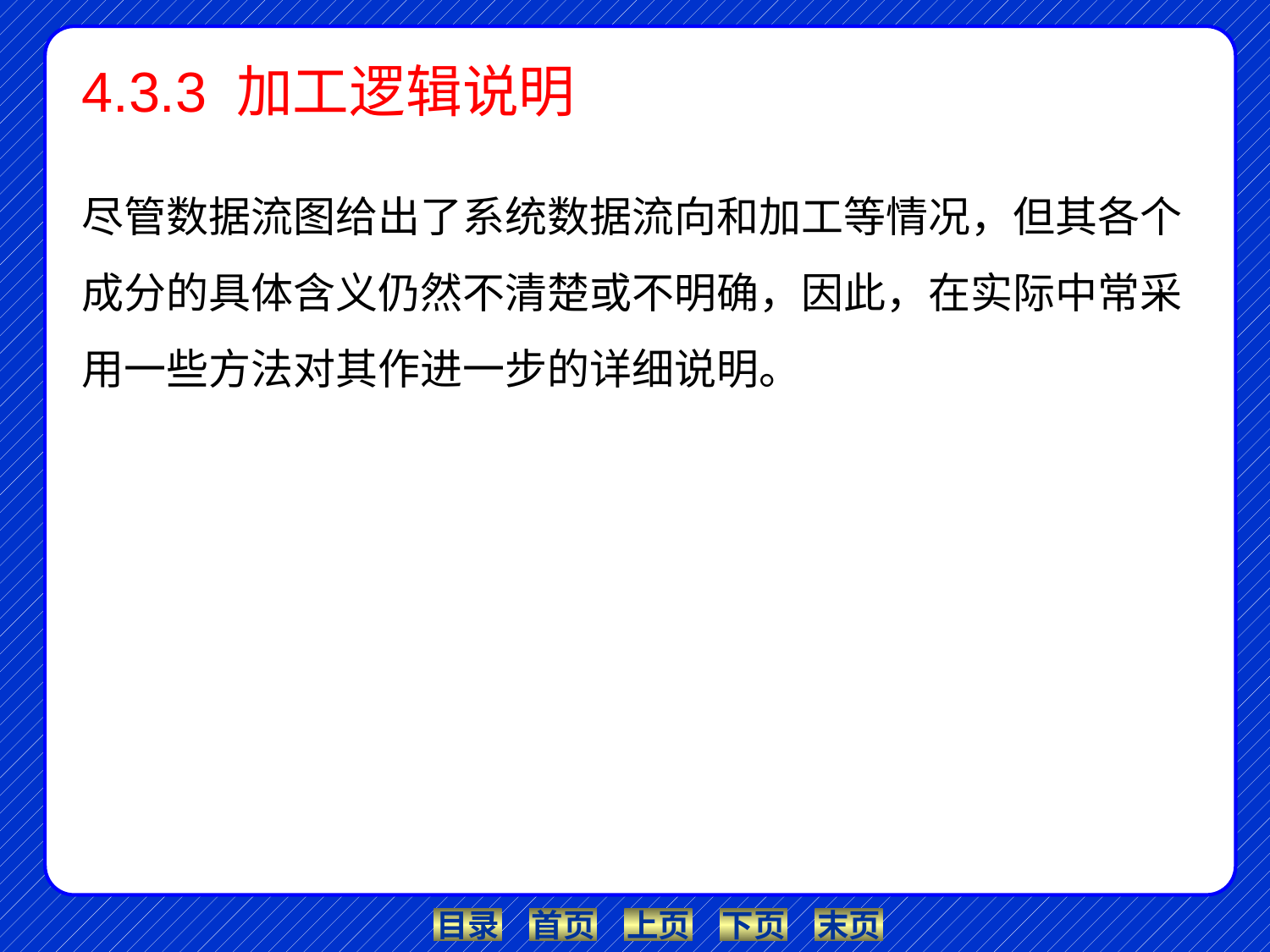

4.3.3 加工逻辑说明
尽管数据流图给出了系统数据流向和加工等情况，但其各个成分的具体含义仍然不清楚或不明确，因此，在实际中常采用一些方法对其作进一步的详细说明。